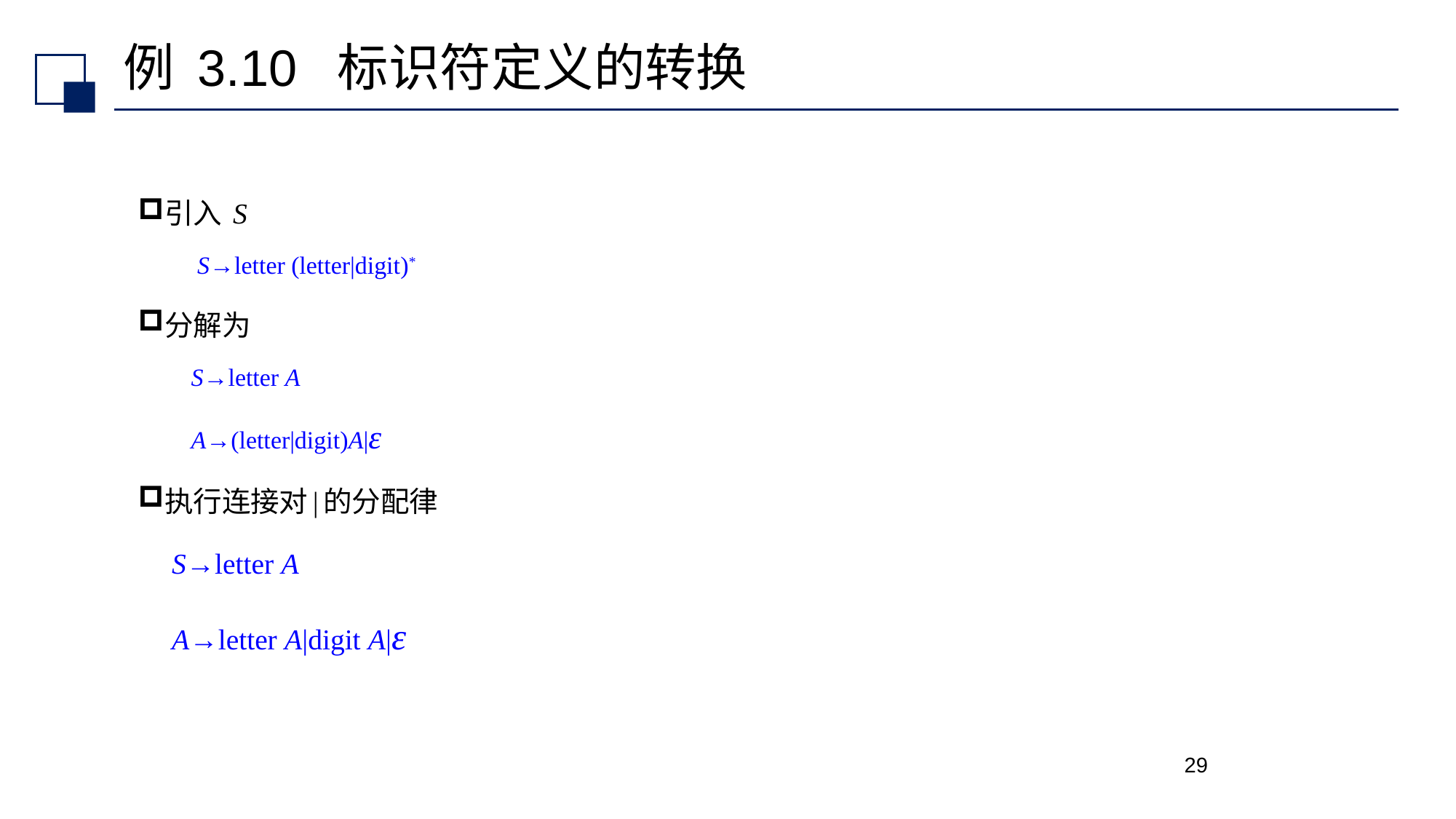

# 例 3.10  标识符定义的转换
引入 S
 S→letter (letter|digit)*
分解为
S→letter A
A→(letter|digit)A|ε
执行连接对|的分配律
	 S→letter A
	 A→letter A|digit A|ε
29